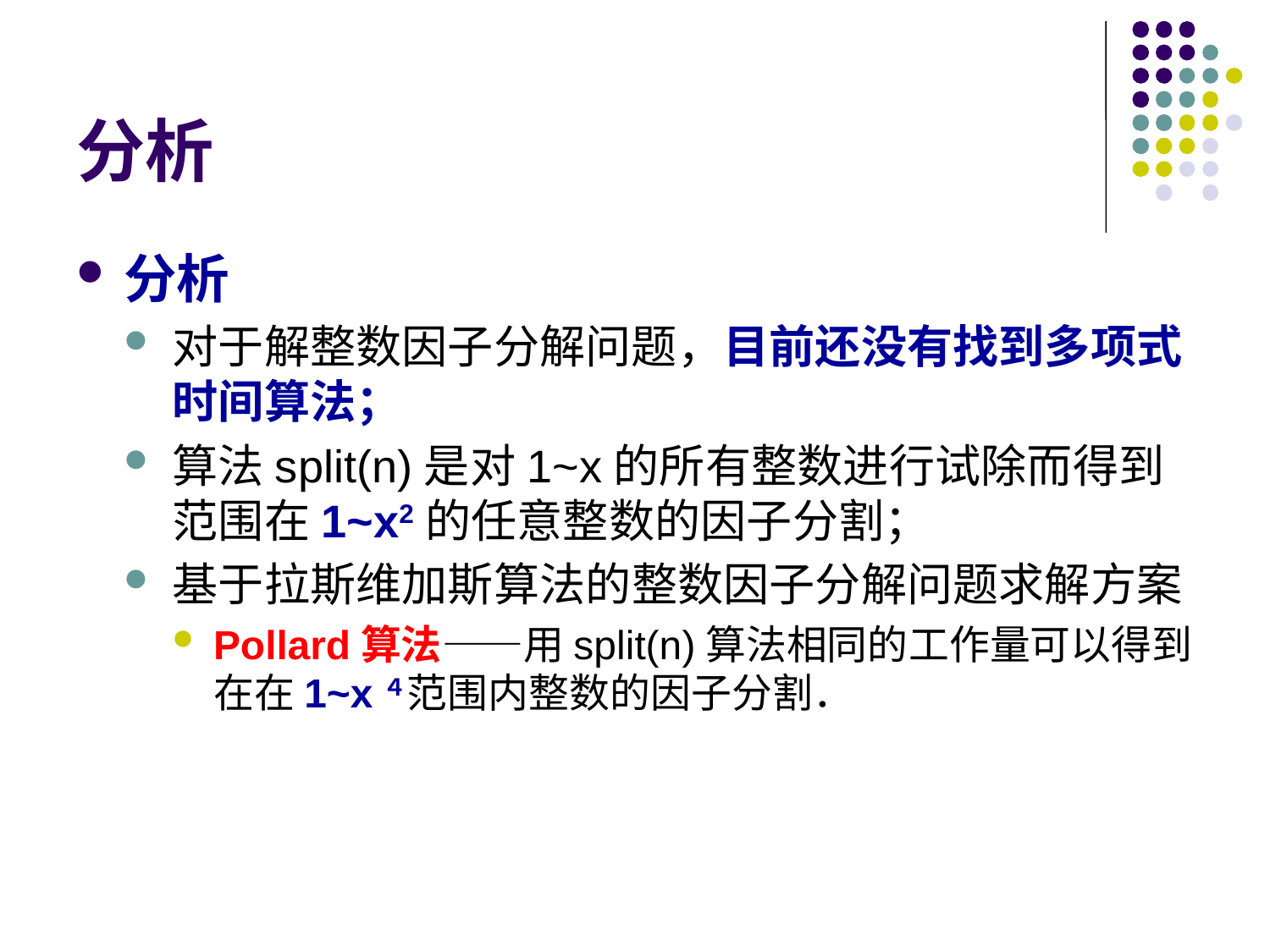

# 分析
分析
对于解整数因子分解问题，目前还没有找到多项式时间算法；
算法split(n)是对1~x的所有整数进行试除而得到范围在1~x2的任意整数的因子分割；
基于拉斯维加斯算法的整数因子分解问题求解方案
Pollard算法——用split(n)算法相同的工作量可以得到在在1~x４范围内整数的因子分割．